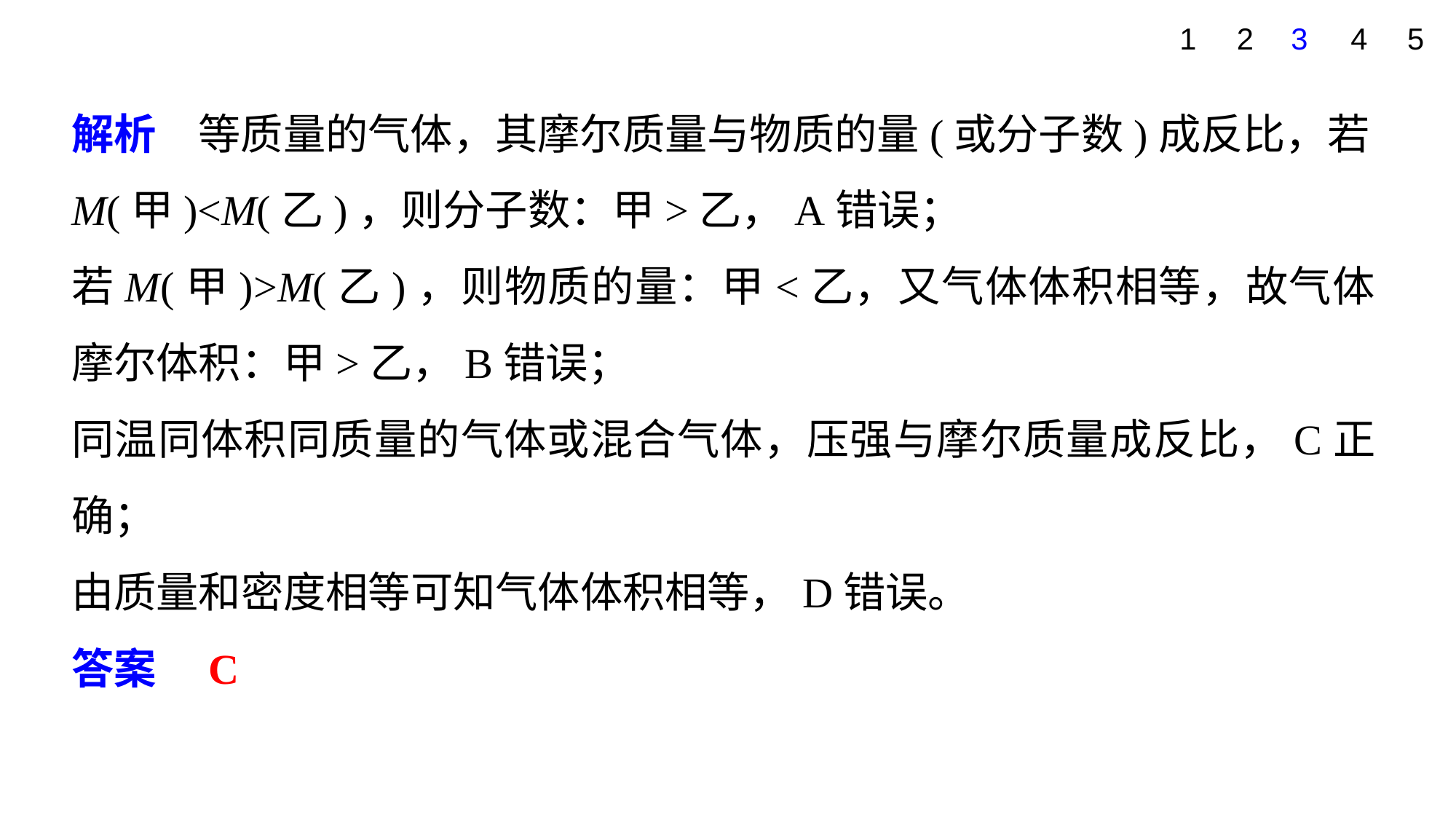

5
1
2
3
4
解析　等质量的气体，其摩尔质量与物质的量(或分子数)成反比，若M(甲)<M(乙)，则分子数：甲>乙，A错误；
若M(甲)>M(乙)，则物质的量：甲<乙，又气体体积相等，故气体摩尔体积：甲>乙，B错误；
同温同体积同质量的气体或混合气体，压强与摩尔质量成反比，C正确；
由质量和密度相等可知气体体积相等，D错误。
答案　C